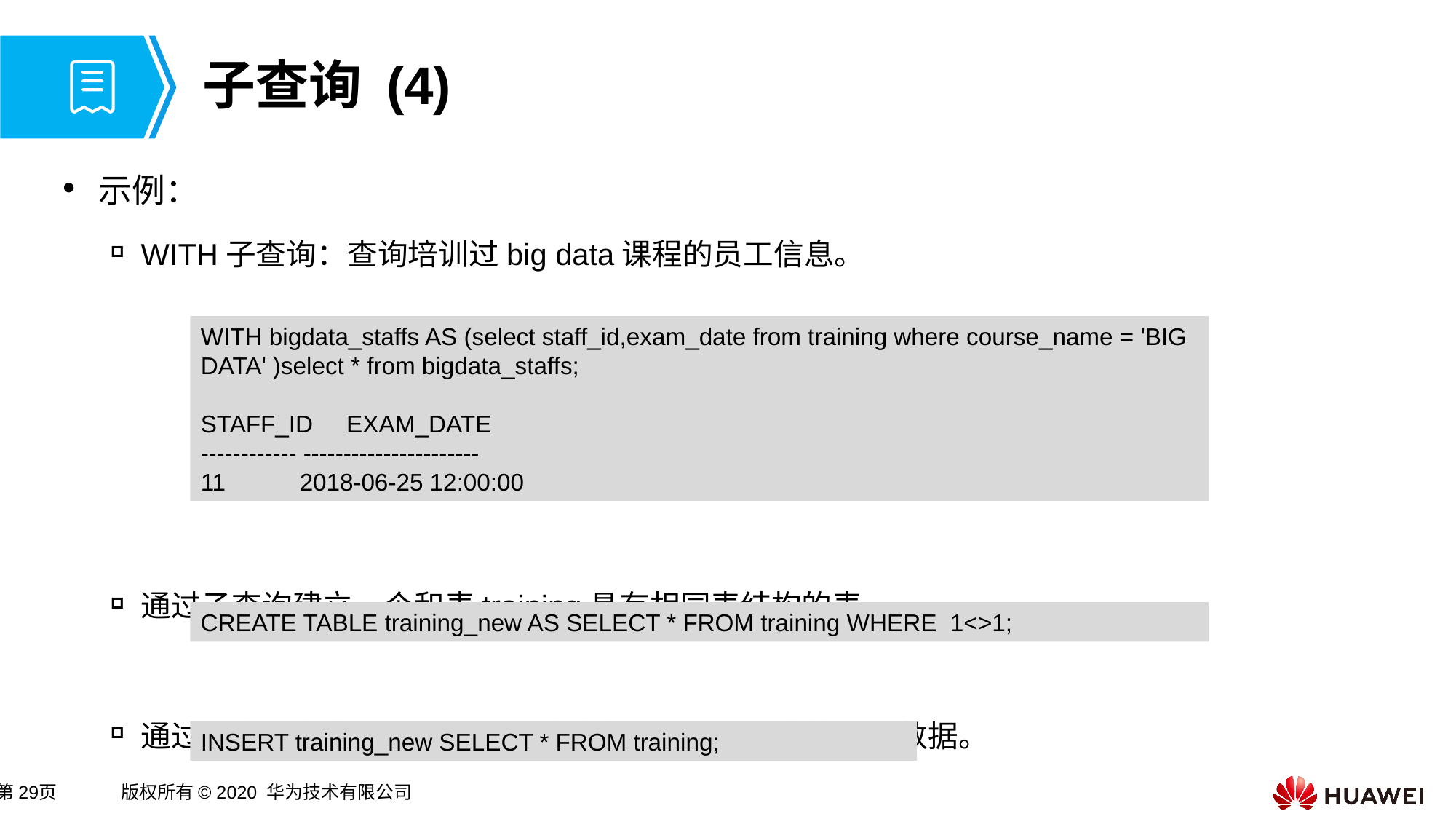

# 子查询 (4)
示例：
WITH子查询：查询培训过big data课程的员工信息。

通过子查询建立一个和表training具有相同表结构的表。

通过子查询向表training_new表中插入training表的所有数据。

WITH bigdata_staffs AS (select staff_id,exam_date from training where course_name = 'BIG DATA' )select * from bigdata_staffs;

STAFF_ID     EXAM_DATE
------------ ----------------------
11           2018-06-25 12:00:00
CREATE TABLE training_new AS SELECT * FROM training WHERE  1<>1;
INSERT training_new SELECT * FROM training;